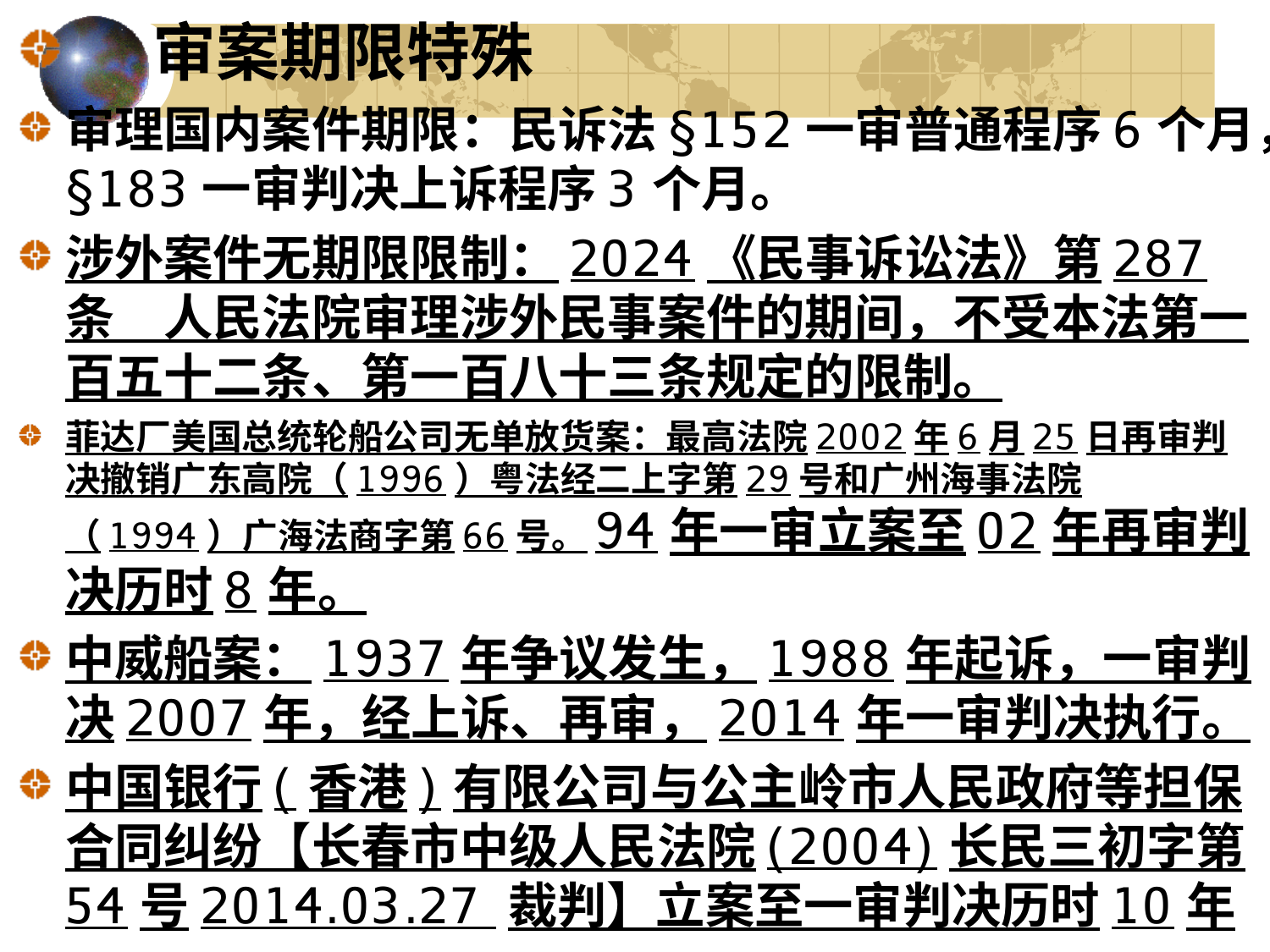

审案期限特殊
审理国内案件期限：民诉法§152一审普通程序6个月，§183一审判决上诉程序3个月。
涉外案件无期限限制：2024《民事诉讼法》第287条　人民法院审理涉外民事案件的期间，不受本法第一百五十二条、第一百八十三条规定的限制。
菲达厂美国总统轮船公司无单放货案：最高法院2002年6月25日再审判决撤销广东高院（1996）粤法经二上字第29号和广州海事法院（1994）广海法商字第66号。94年一审立案至02年再审判决历时8年。
中威船案：1937年争议发生，1988年起诉，一审判决2007年，经上诉、再审，2014年一审判决执行。
中国银行(香港)有限公司与公主岭市人民政府等担保合同纠纷【长春市中级人民法院(2004)长民三初字第54号2014.03.27 裁判】立案至一审判决历时10年